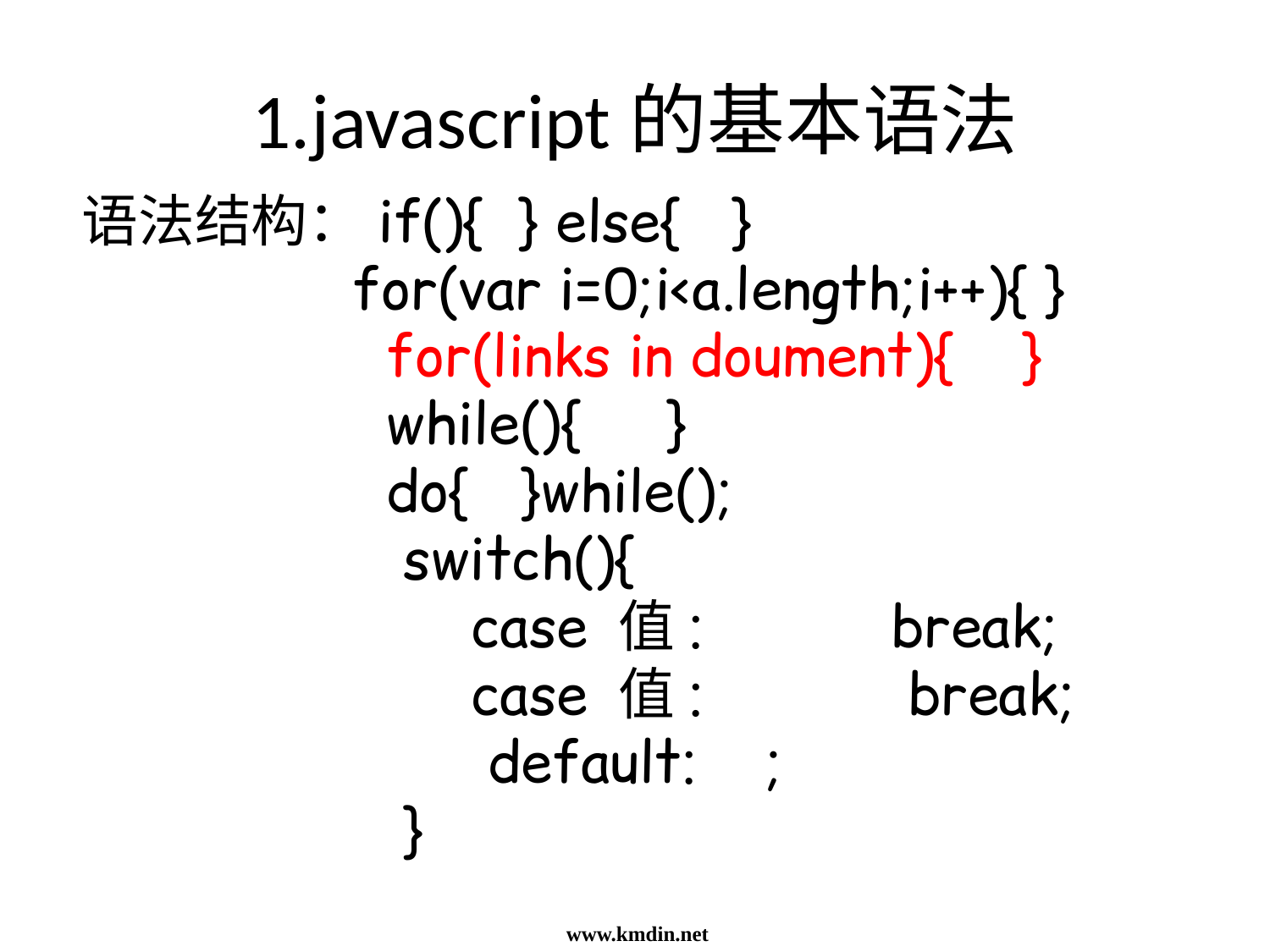

# 1.javascript的基本语法
语法结构：if(){  } else{   }
                for(var i=0;i<a.length;i++){ }
                  for(links in doument){    }
                  while(){     }
                  do{   }while();
                   switch(){
                       case 值:           break;
                       case 值:            break;
                        default:    ;
                   }